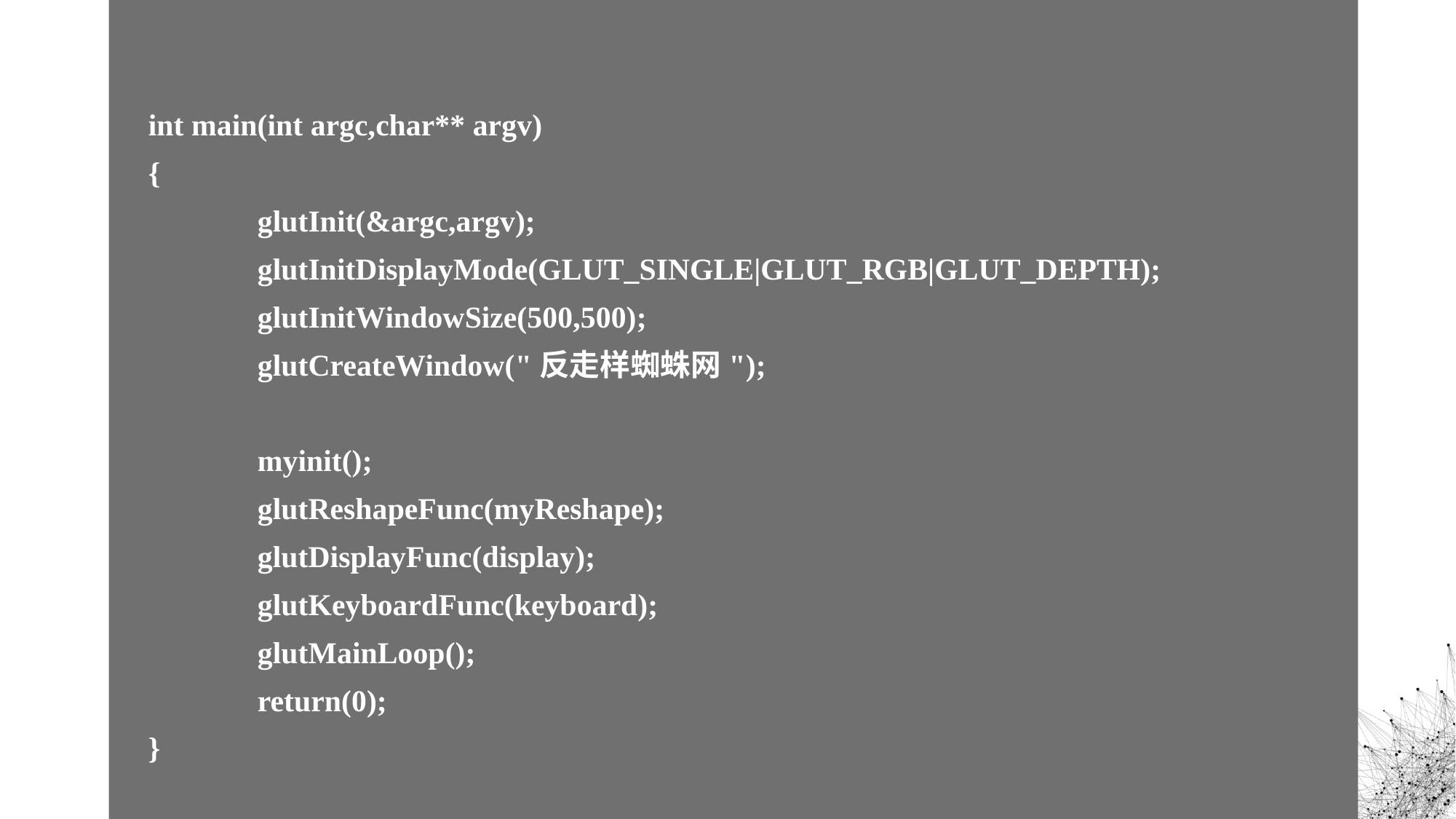

int main(int argc,char** argv)
{
	glutInit(&argc,argv);
	glutInitDisplayMode(GLUT_SINGLE|GLUT_RGB|GLUT_DEPTH);
	glutInitWindowSize(500,500);
	glutCreateWindow("反走样蜘蛛网");

	myinit();
	glutReshapeFunc(myReshape);
	glutDisplayFunc(display);
	glutKeyboardFunc(keyboard);
	glutMainLoop();
	return(0);
}